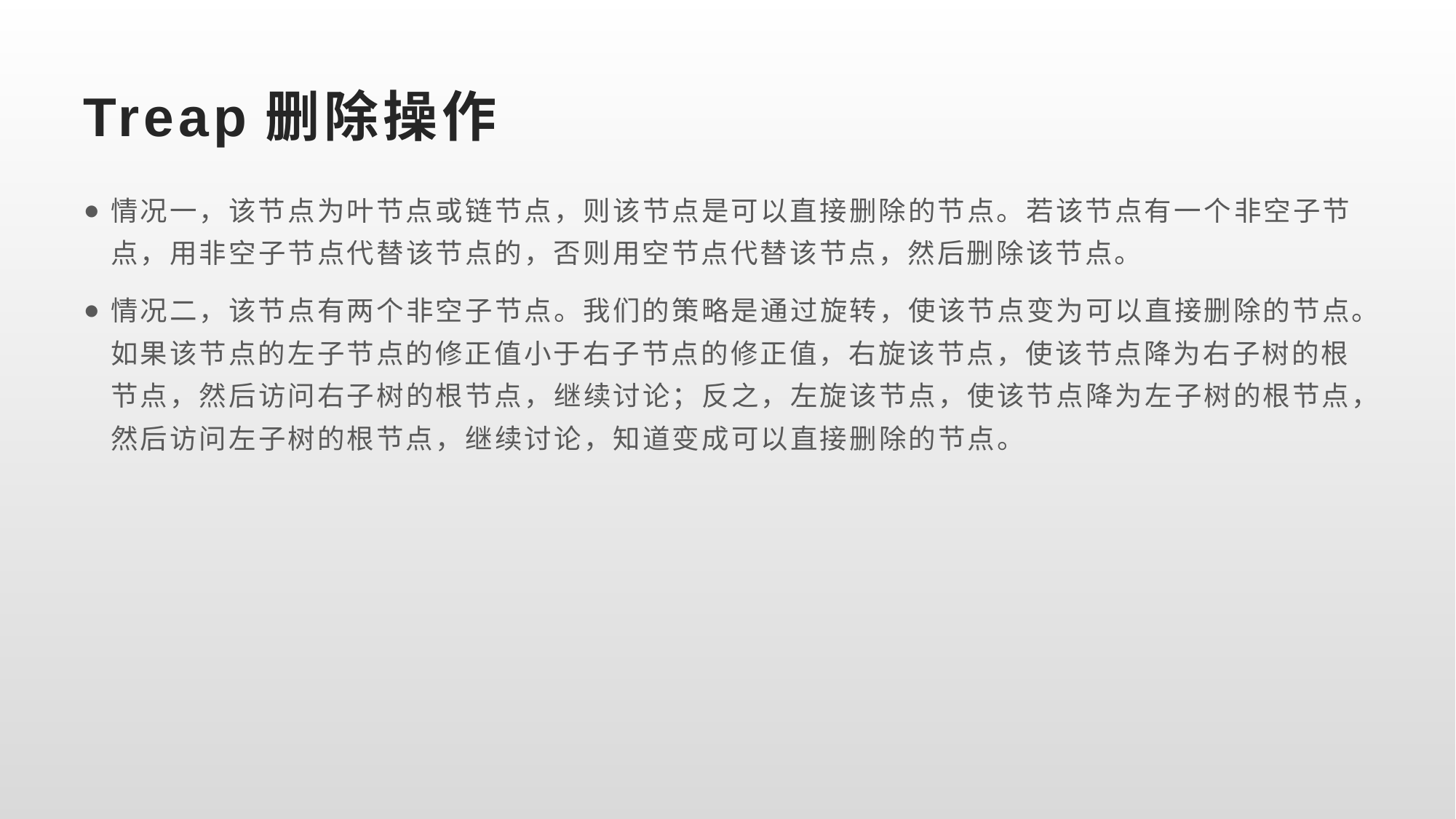

# Treap删除操作
情况一，该节点为叶节点或链节点，则该节点是可以直接删除的节点。若该节点有一个非空子节点，用非空子节点代替该节点的，否则用空节点代替该节点，然后删除该节点。
情况二，该节点有两个非空子节点。我们的策略是通过旋转，使该节点变为可以直接删除的节点。如果该节点的左子节点的修正值小于右子节点的修正值，右旋该节点，使该节点降为右子树的根节点，然后访问右子树的根节点，继续讨论；反之，左旋该节点，使该节点降为左子树的根节点，然后访问左子树的根节点，继续讨论，知道变成可以直接删除的节点。